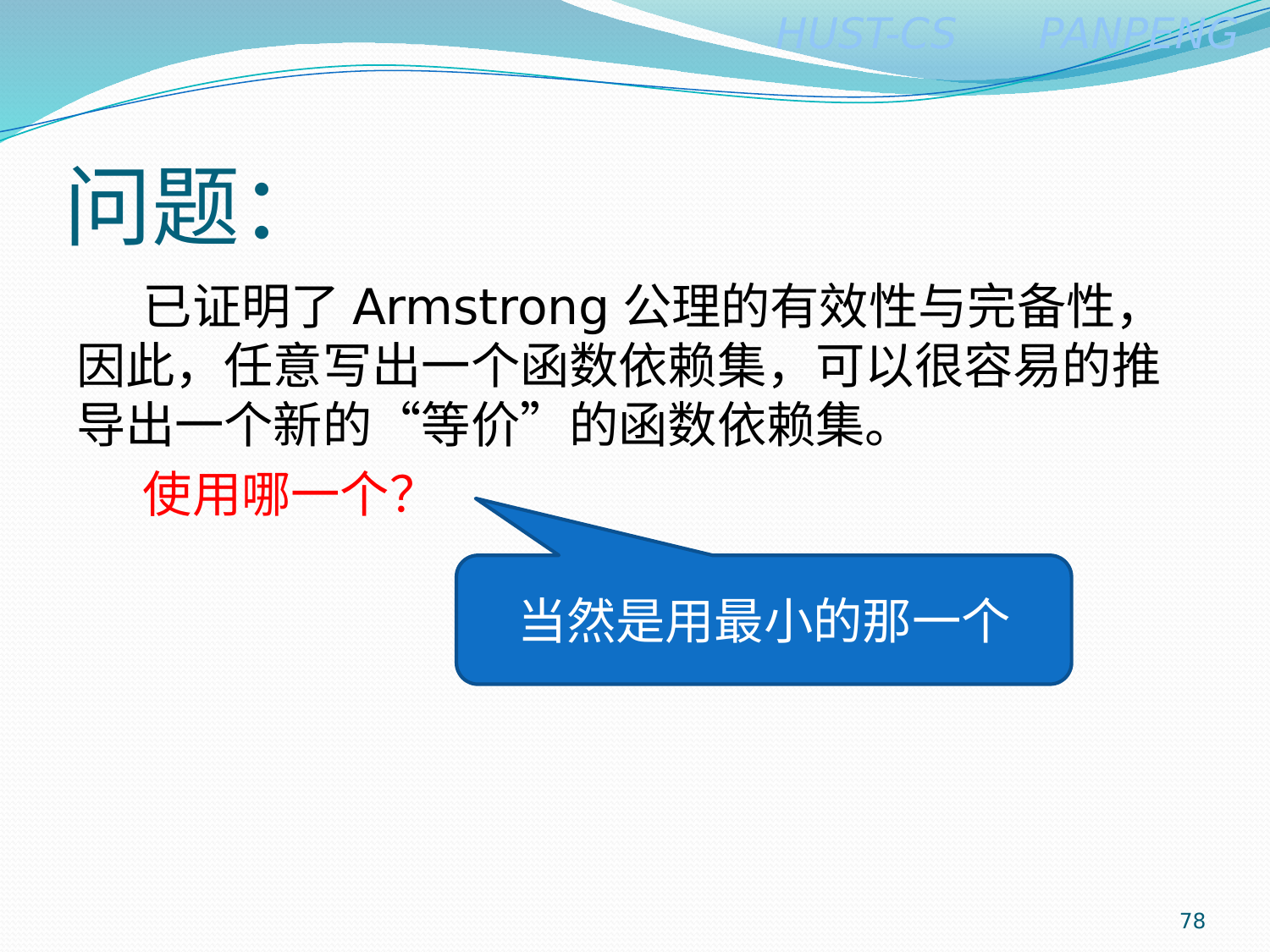

# 问题：
     已证明了Armstrong公理的有效性与完备性，因此，任意写出一个函数依赖集，可以很容易的推导出一个新的“等价”的函数依赖集。
     使用哪一个？
当然是用最小的那一个
78